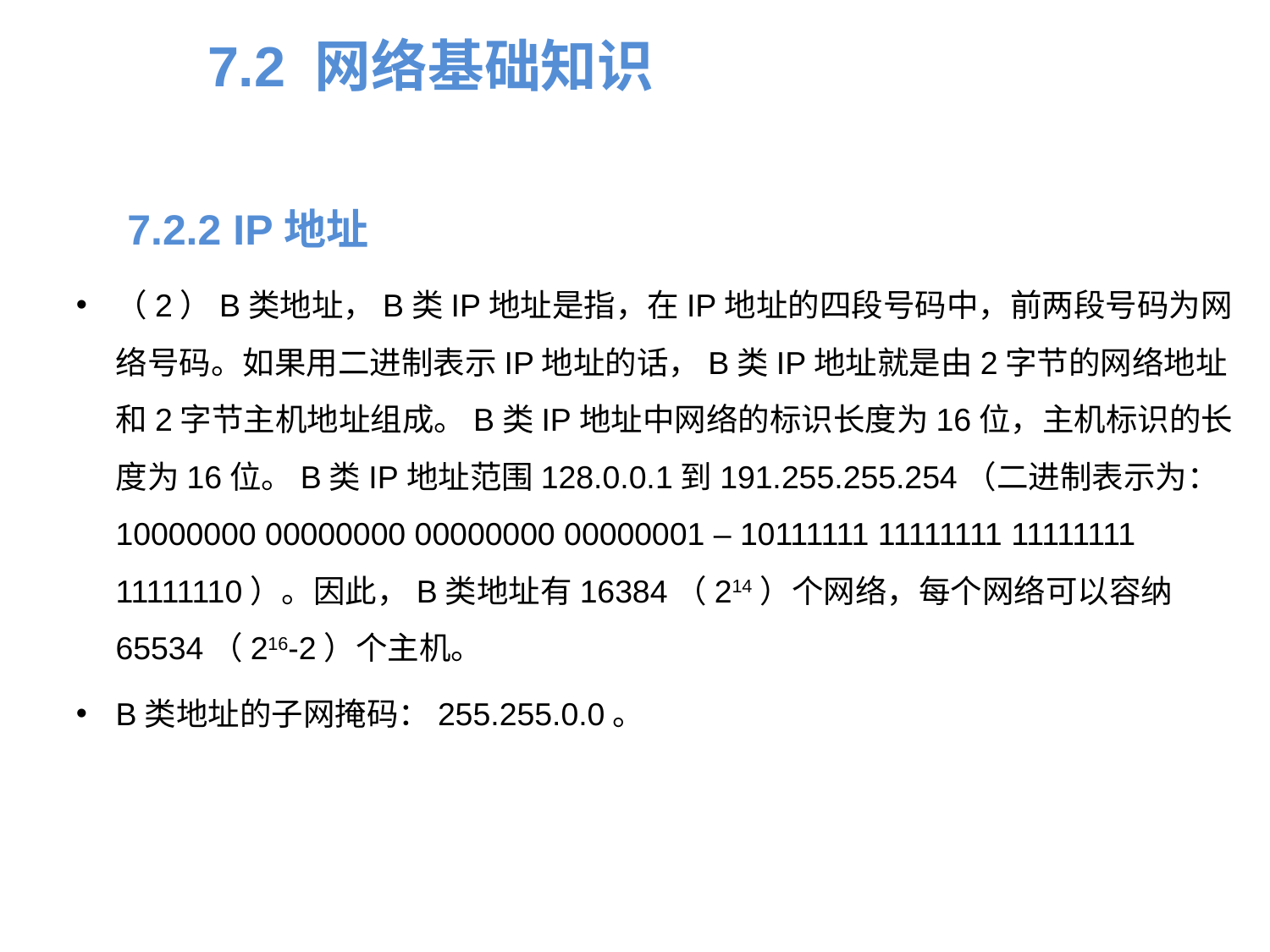

7.2 网络基础知识
7.2.2 IP地址
（2）B类地址，B类IP地址是指，在IP地址的四段号码中，前两段号码为网络号码。如果用二进制表示IP地址的话，B类IP地址就是由2字节的网络地址和2字节主机地址组成。B类IP地址中网络的标识长度为16位，主机标识的长度为16位。B类IP地址范围128.0.0.1到191.255.255.254（二进制表示为：10000000 00000000 00000000 00000001 – 10111111 11111111 11111111 11111110）。因此，B类地址有16384（214）个网络，每个网络可以容纳65534（216-2）个主机。
B类地址的子网掩码：255.255.0.0。